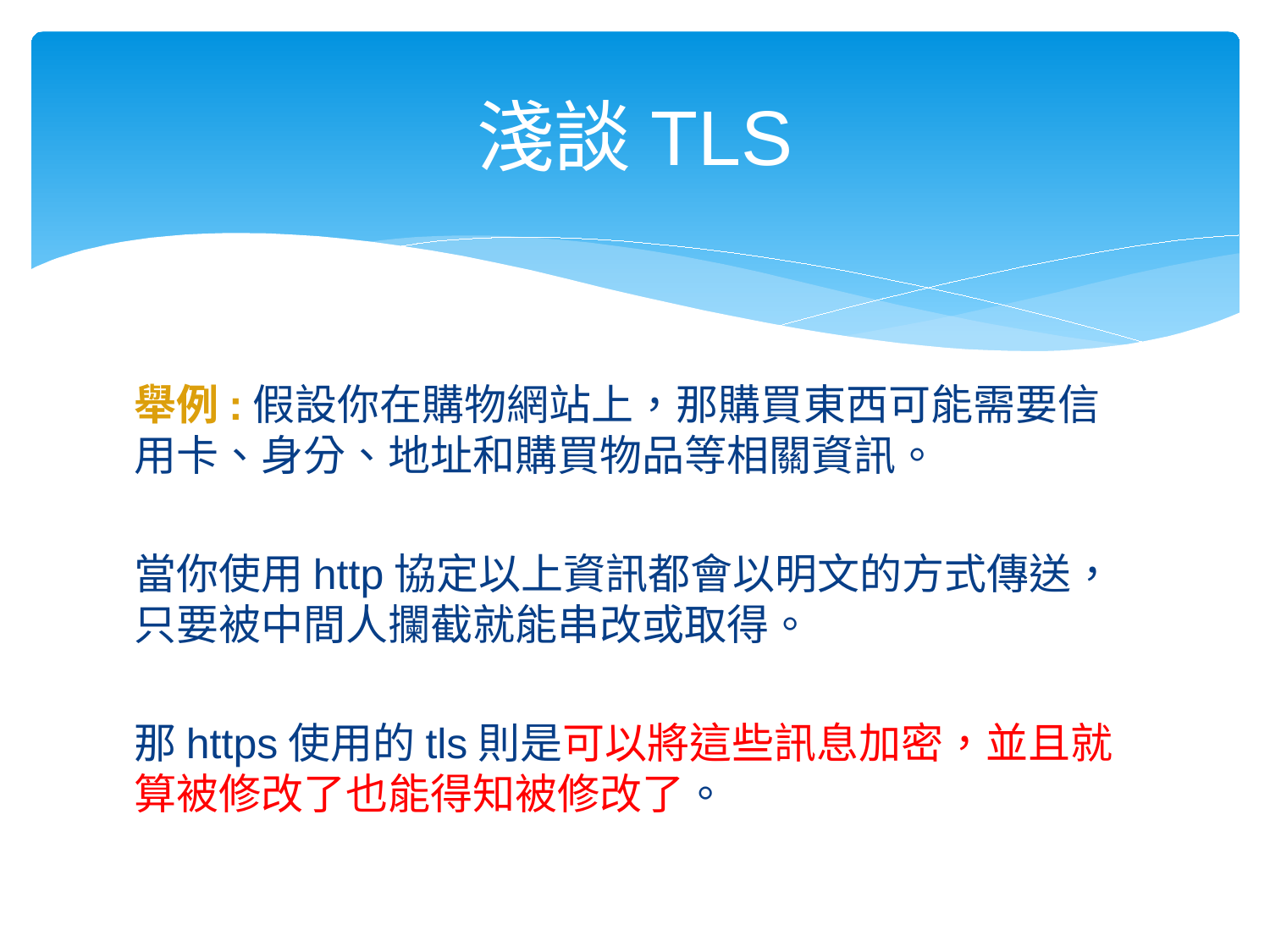

# 淺談TLS
舉例:假設你在購物網站上，那購買東西可能需要信用卡、身分、地址和購買物品等相關資訊。

當你使用http協定以上資訊都會以明文的方式傳送，只要被中間人攔截就能串改或取得。

那https使用的tls則是可以將這些訊息加密，並且就算被修改了也能得知被修改了。